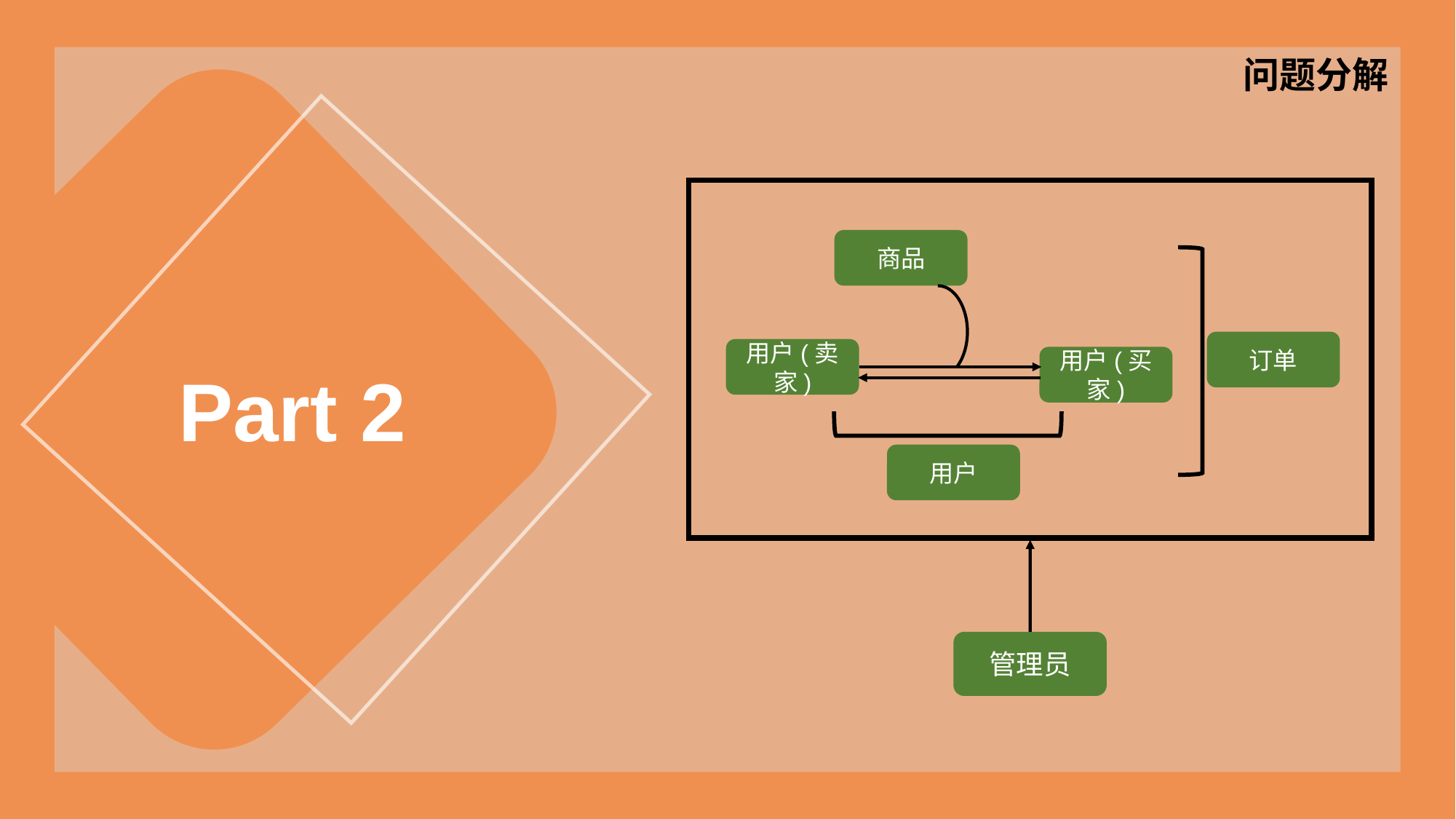

Part 2
问题分解

商品

订单
用户(卖家)
用户(买家)
用户
管理员